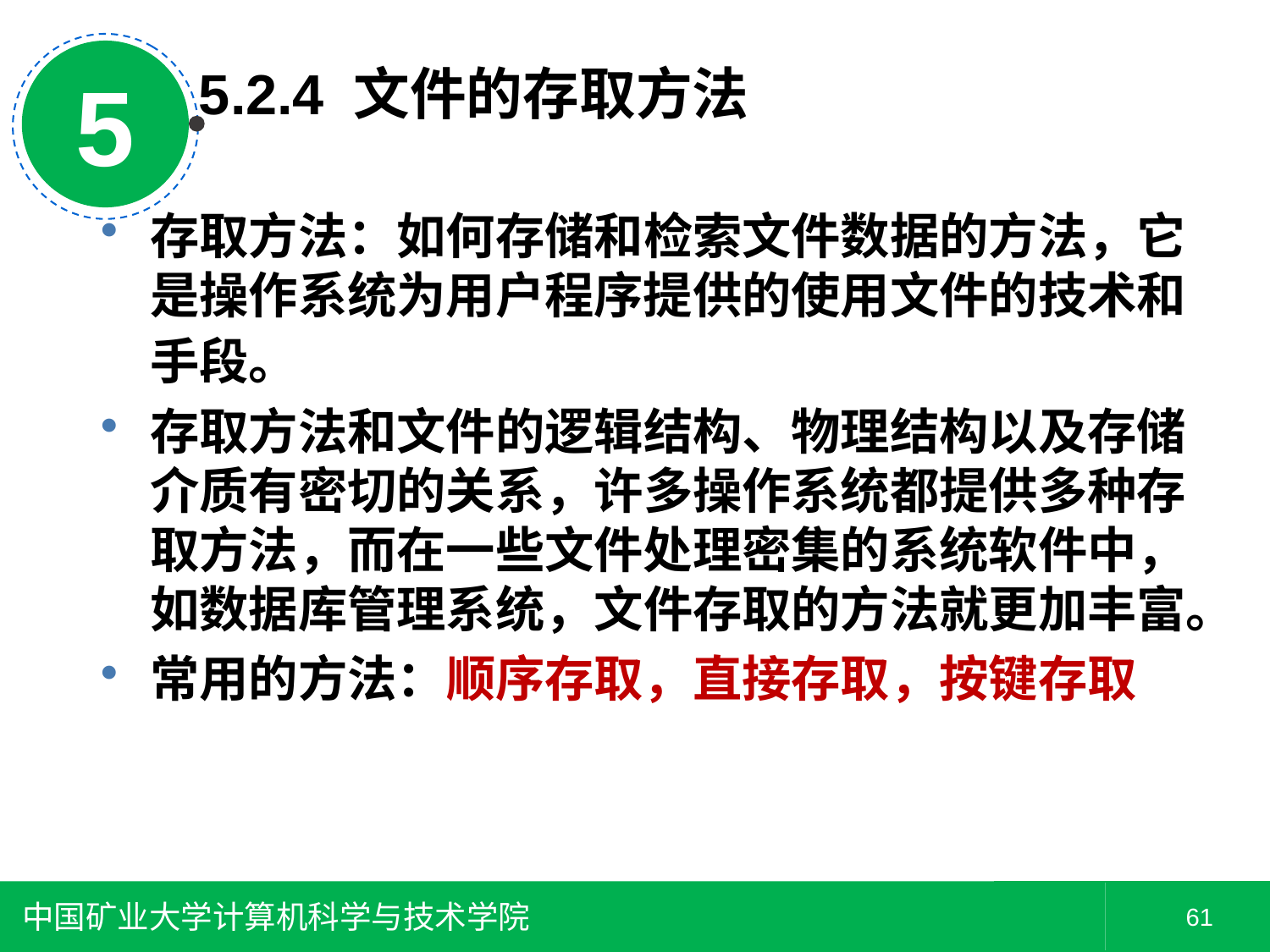

5
5.2.4 文件的存取方法

存取方法：如何存储和检索文件数据的方法，它是操作系统为用户程序提供的使用文件的技术和手段。
存取方法和文件的逻辑结构、物理结构以及存储介质有密切的关系，许多操作系统都提供多种存取方法，而在一些文件处理密集的系统软件中，如数据库管理系统，文件存取的方法就更加丰富。
常用的方法：顺序存取，直接存取，按键存取